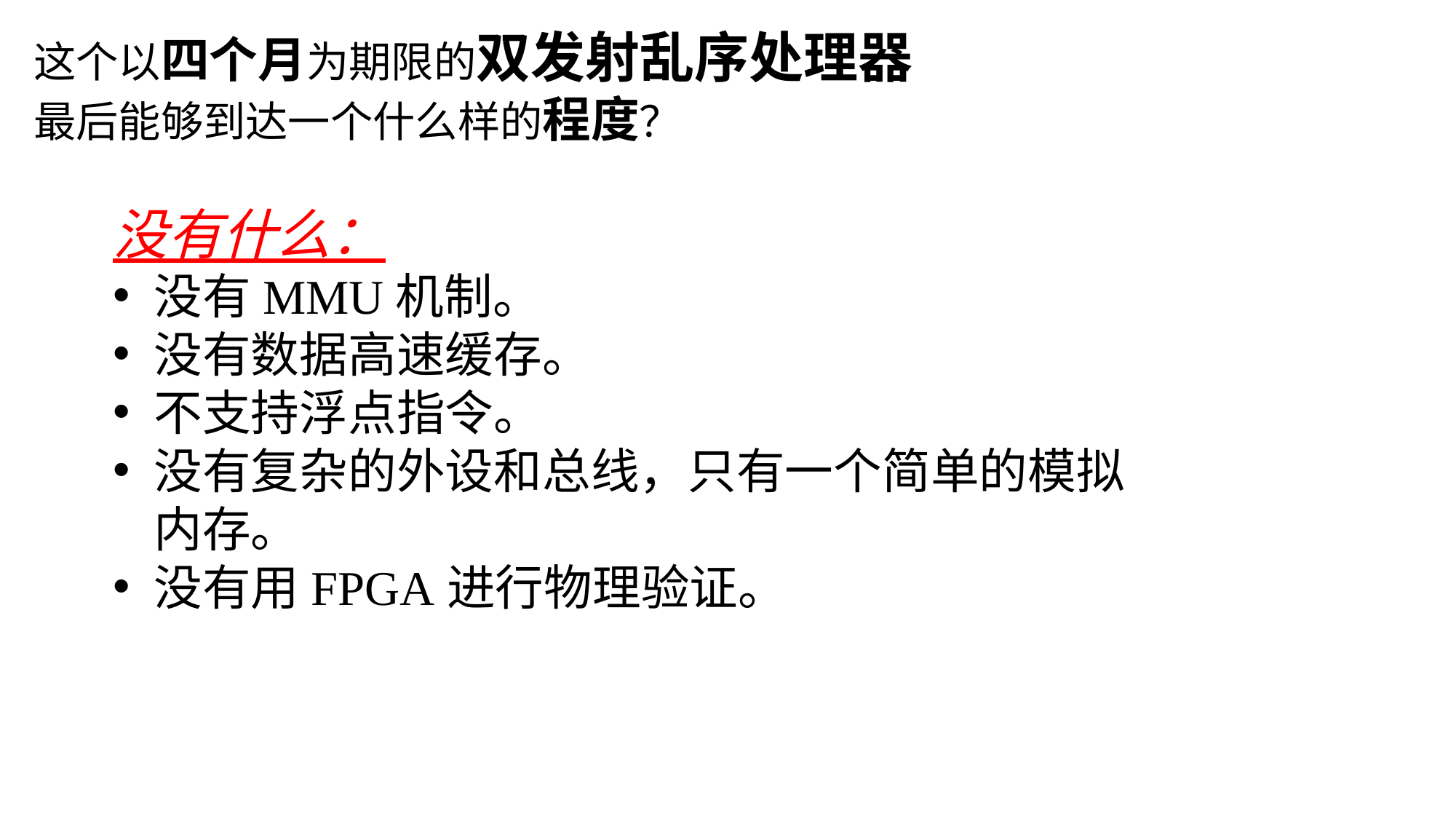

这个以四个月为期限的双发射乱序处理器
最后能够到达一个什么样的程度？
没有什么：
没有MMU机制。
没有数据高速缓存。
不支持浮点指令。
没有复杂的外设和总线，只有一个简单的模拟内存。
没有用FPGA进行物理验证。